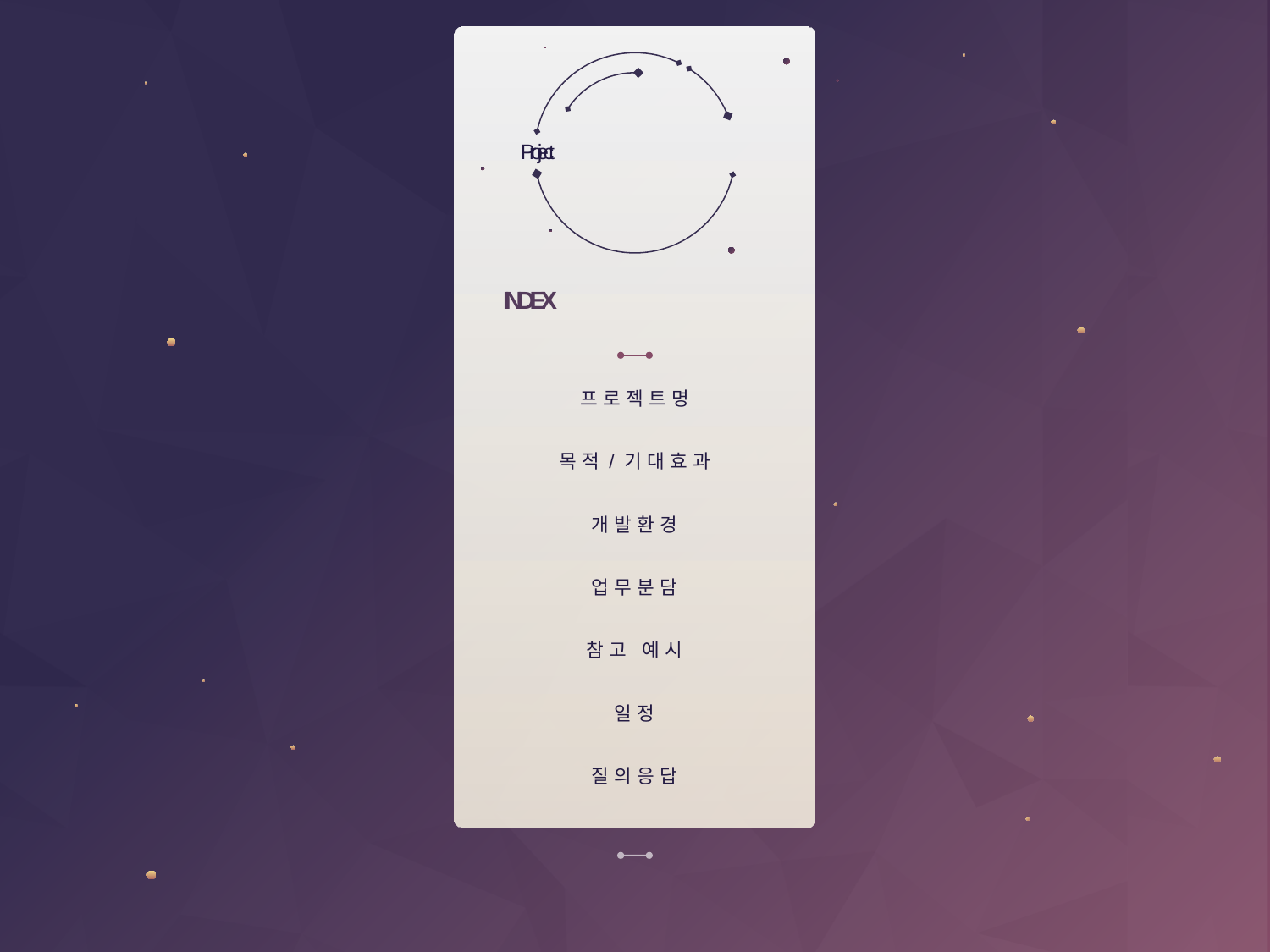

# Project
INDEX
프로젝트명
목적/기대효과
개발환경
업무분담
참고 예시
일정
질의응답
Pandora TEAM PROJECT